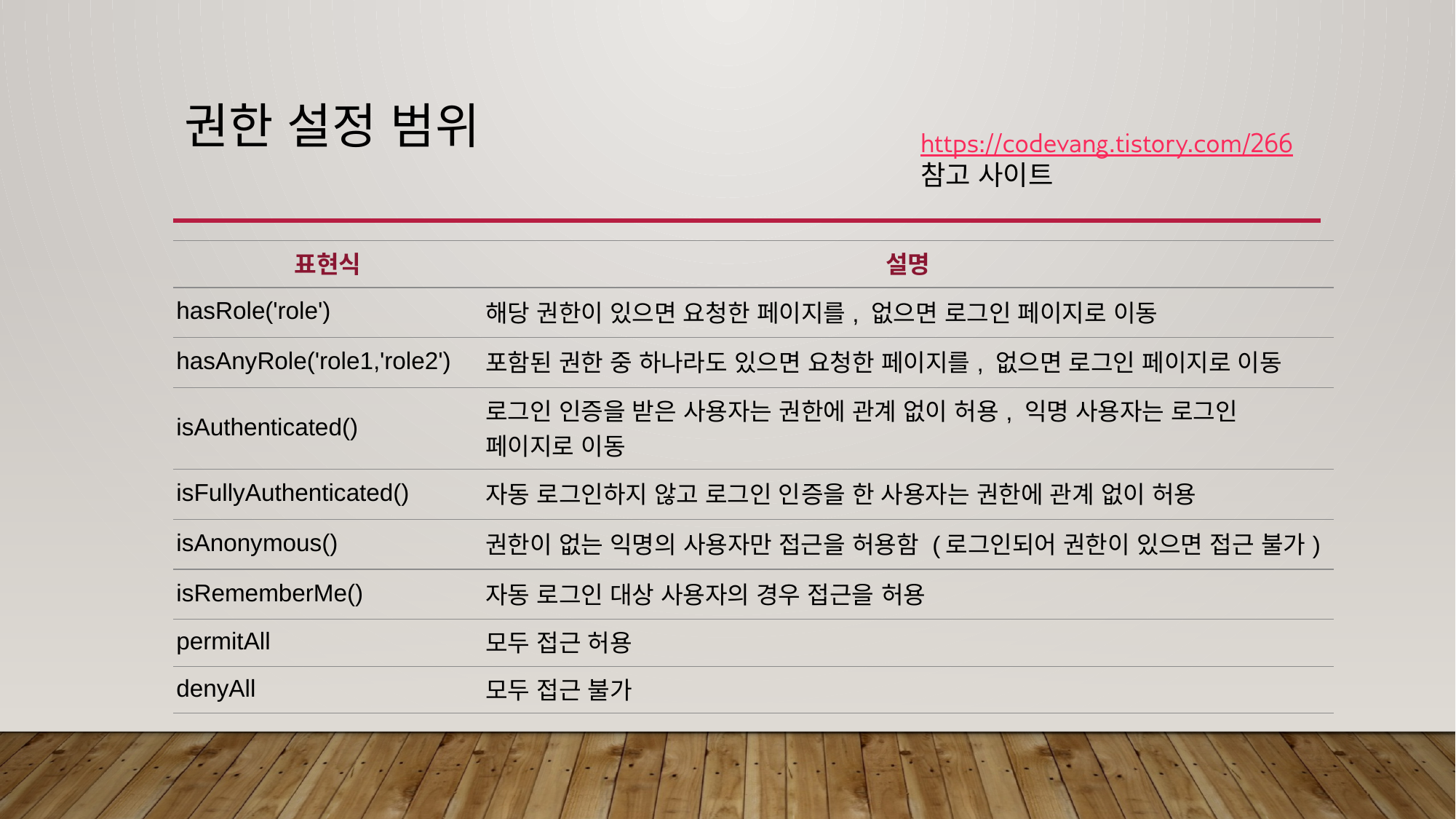

# 권한 설정 범위
https://codevang.tistory.com/266
참고 사이트
| 표현식 | 설명 |
| --- | --- |
| hasRole('role') | 해당 권한이 있으면 요청한 페이지를, 없으면 로그인 페이지로 이동 |
| hasAnyRole('role1,'role2') | 포함된 권한 중 하나라도 있으면 요청한 페이지를, 없으면 로그인 페이지로 이동 |
| isAuthenticated() | 로그인 인증을 받은 사용자는 권한에 관계 없이 허용, 익명 사용자는 로그인 페이지로 이동 |
| isFullyAuthenticated() | 자동 로그인하지 않고 로그인 인증을 한 사용자는 권한에 관계 없이 허용 |
| isAnonymous() | 권한이 없는 익명의 사용자만 접근을 허용함 (로그인되어 권한이 있으면 접근 불가) |
| isRememberMe() | 자동 로그인 대상 사용자의 경우 접근을 허용 |
| permitAll | 모두 접근 허용 |
| denyAll | 모두 접근 불가 |